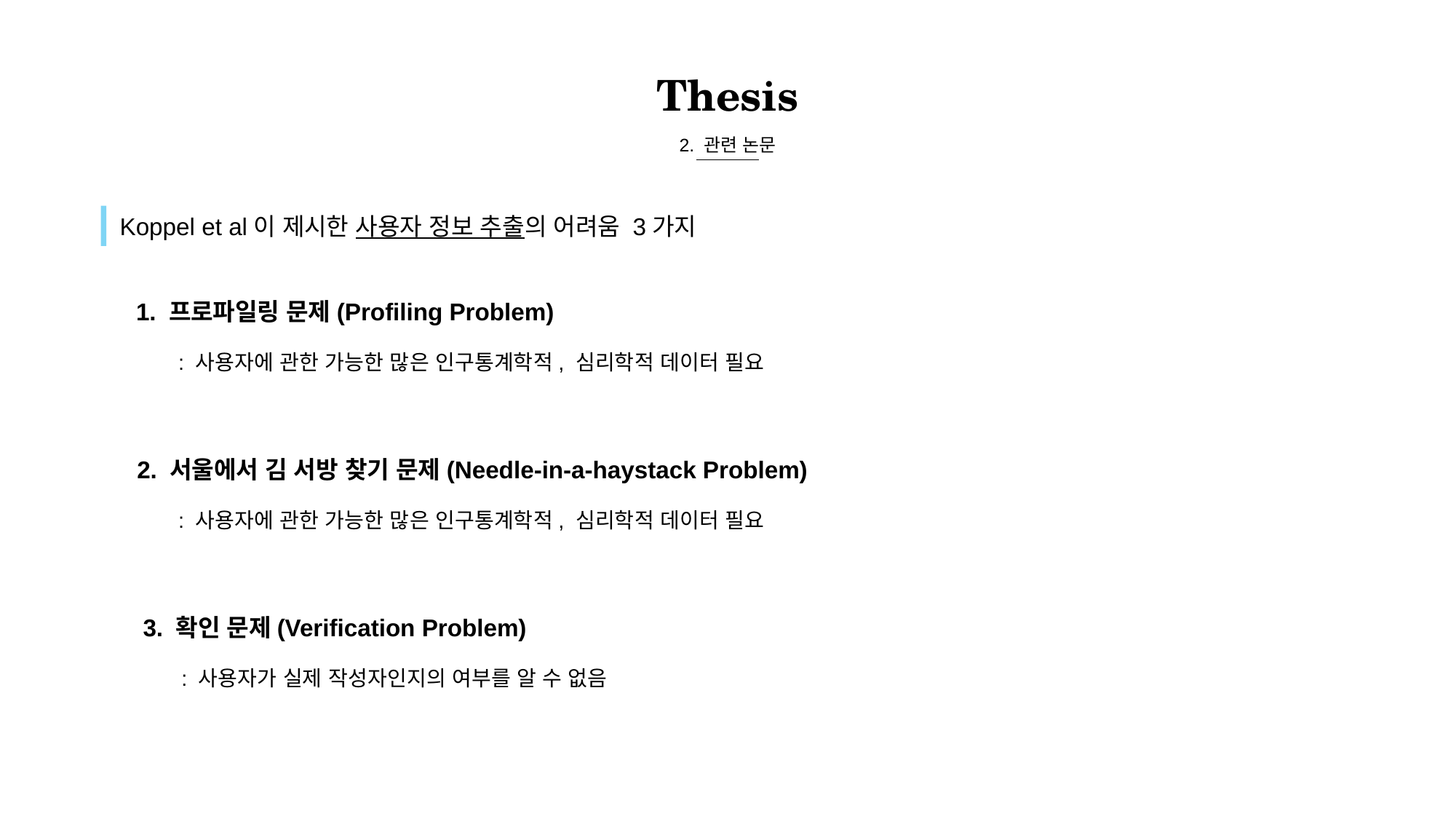

Thesis
2. 관련 논문

Koppel et al이 제시한 사용자 정보 추출의 어려움 3가지
1. 프로파일링 문제(Profiling Problem)
: 사용자에 관한 가능한 많은 인구통계학적, 심리학적 데이터 필요
2. 서울에서 김 서방 찾기 문제(Needle-in-a-haystack Problem)
: 사용자에 관한 가능한 많은 인구통계학적, 심리학적 데이터 필요
3. 확인 문제(Verification Problem)
: 사용자가 실제 작성자인지의 여부를 알 수 없음